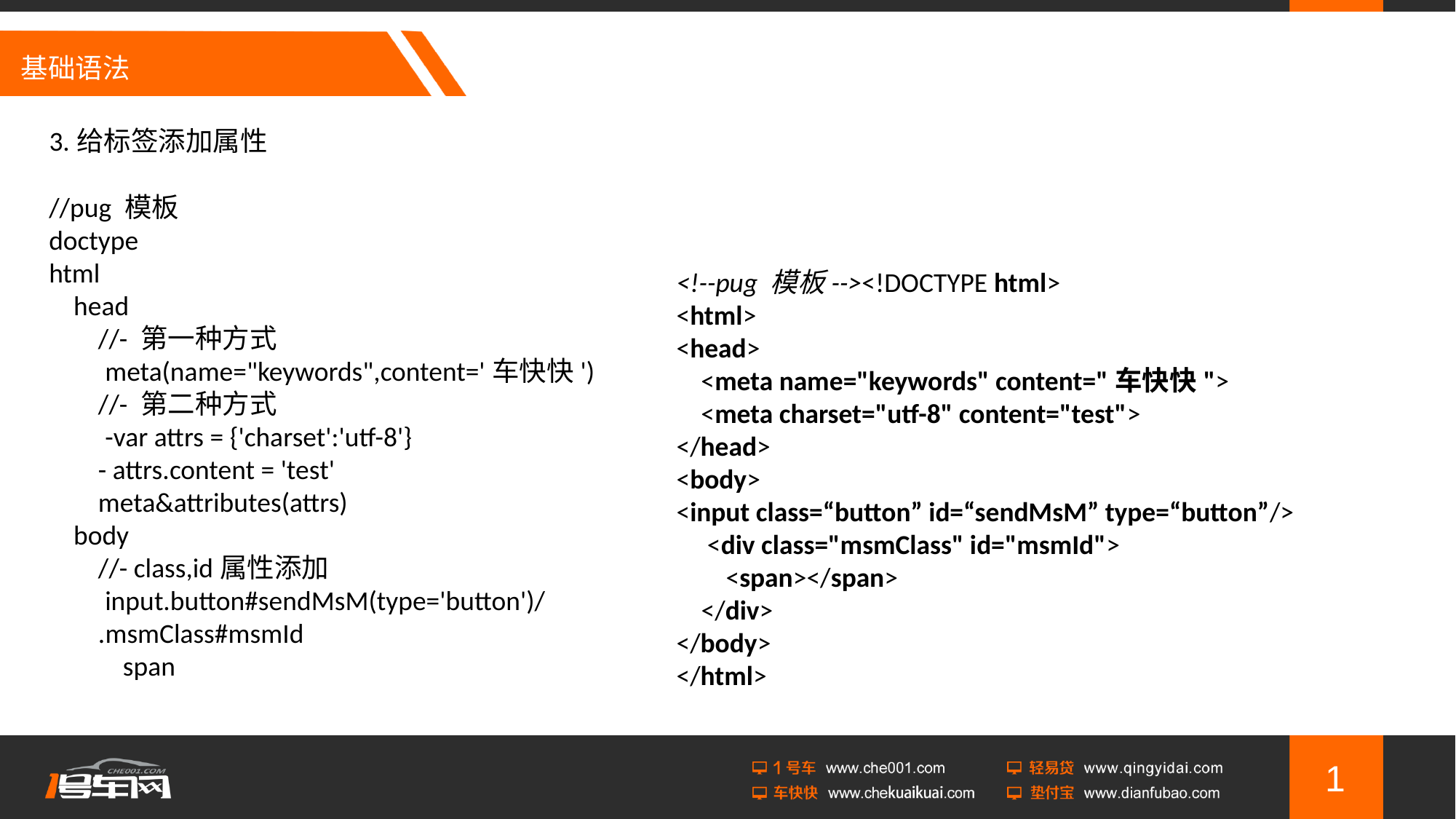

# 基础语法
3.给标签添加属性
//pug 模板
doctype
html
    head
        //- 第一种方式
        meta(name="keywords",content='车快快')
        //- 第二种方式
        -var attrs = {'charset':'utf-8'}
        - attrs.content = 'test'
        meta&attributes(attrs)
    body
        //- class,id属性添加
        input.button#sendMsM(type='button')/
        .msmClass#msmId
            span
<!--pug 模板--><!DOCTYPE html>
<html>
<head>
    <meta name="keywords" content="车快快">
    <meta charset="utf-8" content="test">
</head>
<body>
<input class=“button” id=“sendMsM” type=“button”/>
     <div class="msmClass" id="msmId">
        <span></span>
    </div>
</body>
</html>
1